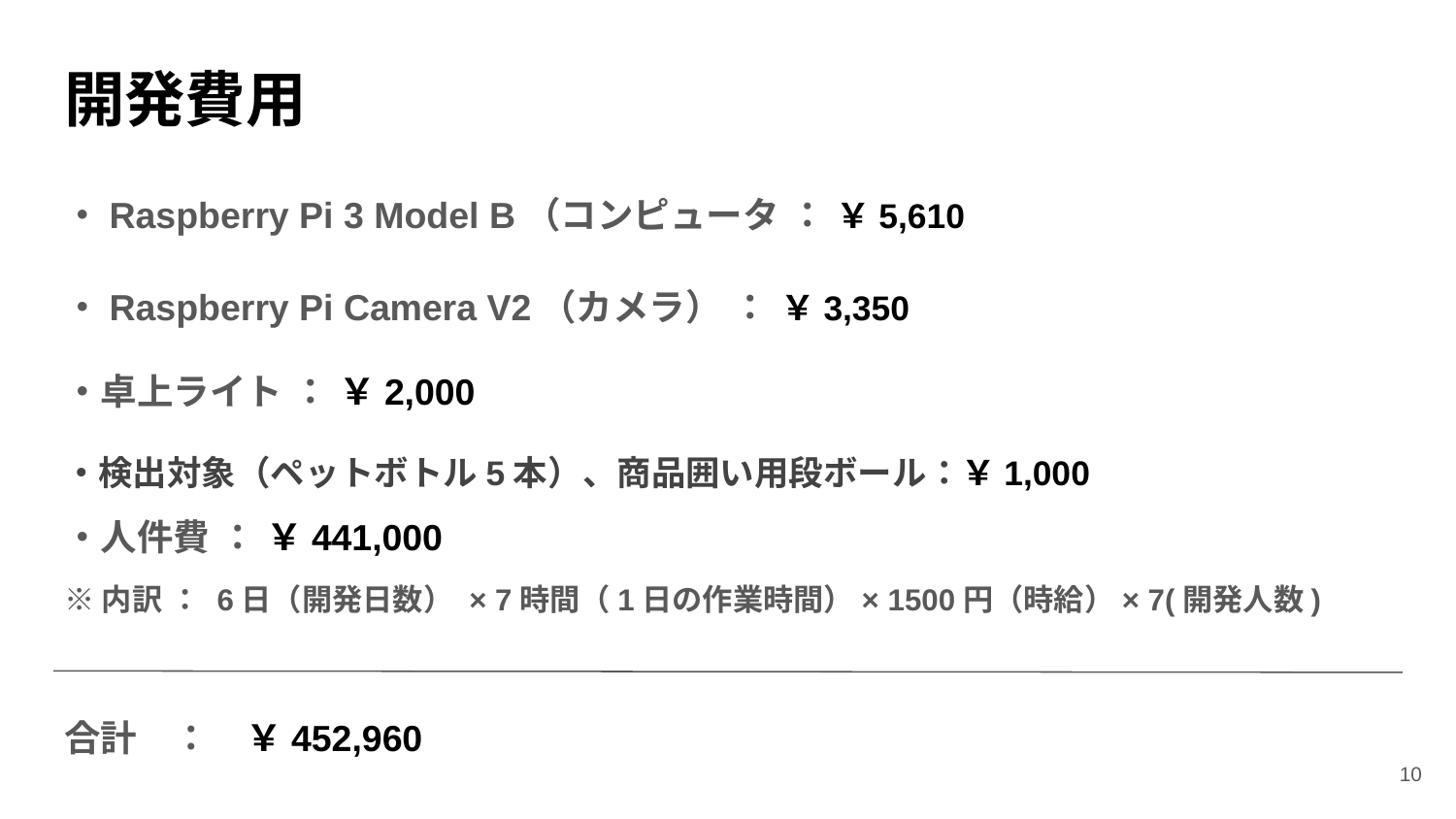

# 開発費用
・Raspberry Pi 3 Model B（コンピュータ ： ￥5,610
・Raspberry Pi Camera V2（カメラ） ： ￥3,350
・卓上ライト ： ￥2,000
・検出対象（ペットボトル5本）、商品囲い用段ボール：￥1,000
・人件費 ： ￥441,000
※内訳 ： 6日（開発日数） × 7時間（1日の作業時間）× 1500円（時給）× 7(開発人数)

合計　：　￥452,960
10